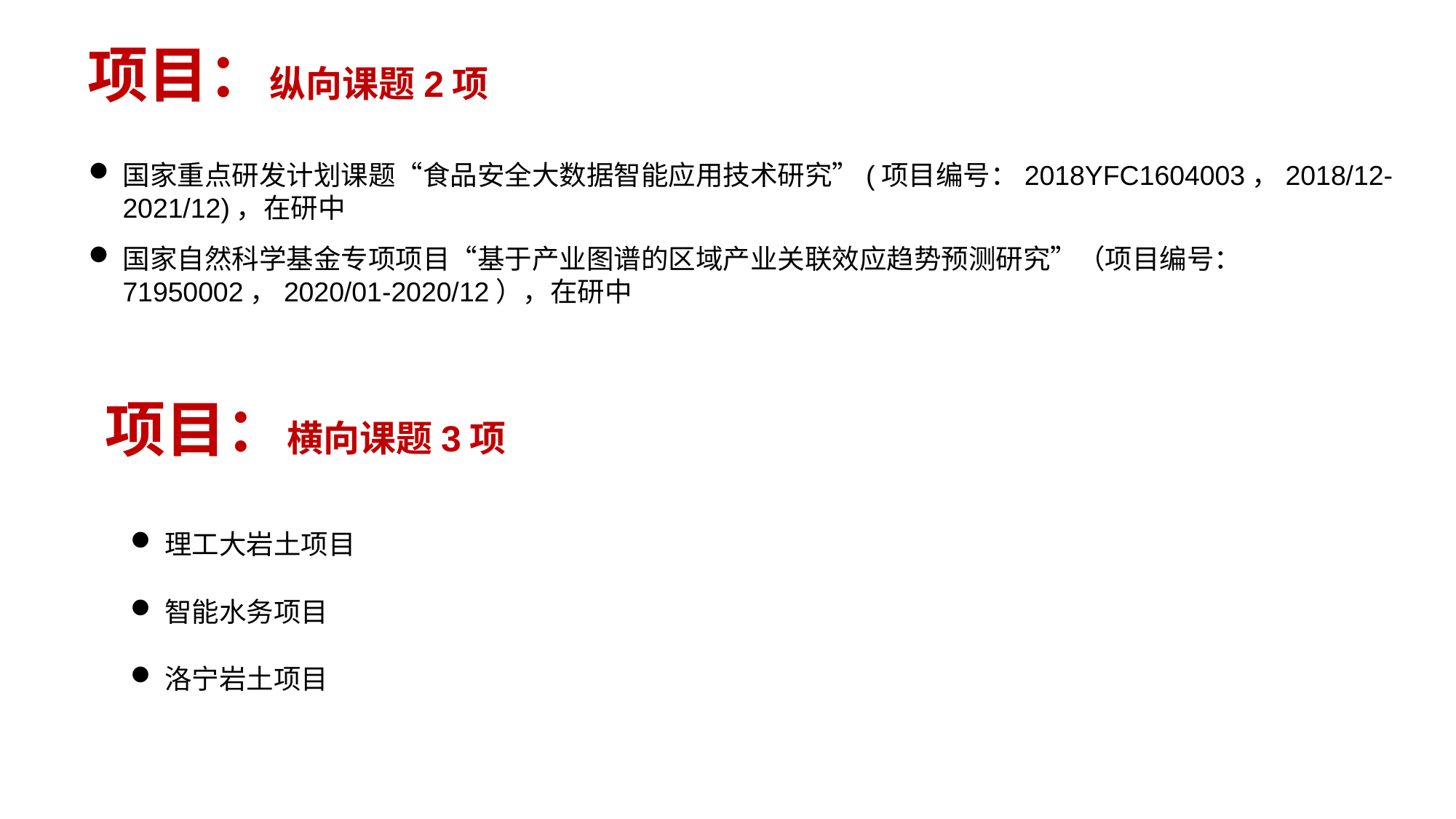

项目：纵向课题2项
国家重点研发计划课题“食品安全大数据智能应用技术研究”(项目编号：2018YFC1604003，2018/12-2021/12)，在研中
国家自然科学基金专项项目“基于产业图谱的区域产业关联效应趋势预测研究”（项目编号：71950002，2020/01-2020/12），在研中
项目：横向课题3项
理工大岩土项目
智能水务项目
洛宁岩土项目